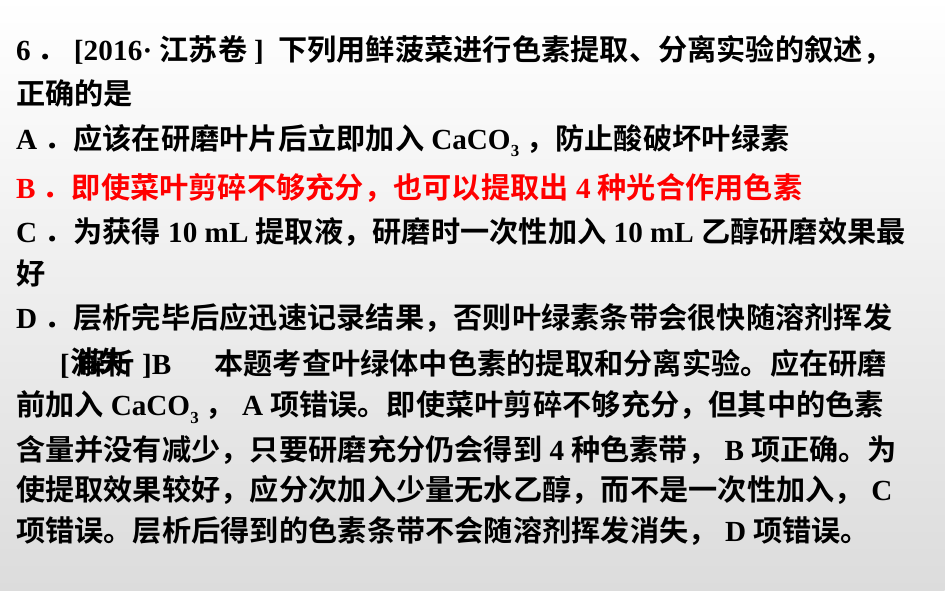

6．[2016·江苏卷] 下列用鲜菠菜进行色素提取、分离实验的叙述，
正确的是
A．应该在研磨叶片后立即加入CaCO3，防止酸破坏叶绿素
B．即使菜叶剪碎不够充分，也可以提取出4种光合作用色素
C．为获得10 mL提取液，研磨时一次性加入10 mL乙醇研磨效果最好
D．层析完毕后应迅速记录结果，否则叶绿素条带会很快随溶剂挥发
       消失
[解析]B　 本题考查叶绿体中色素的提取和分离实验。应在研磨前加入CaCO3，A项错误。即使菜叶剪碎不够充分，但其中的色素含量并没有减少，只要研磨充分仍会得到4种色素带，B项正确。为使提取效果较好，应分次加入少量无水乙醇，而不是一次性加入，C项错误。层析后得到的色素条带不会随溶剂挥发消失，D项错误。